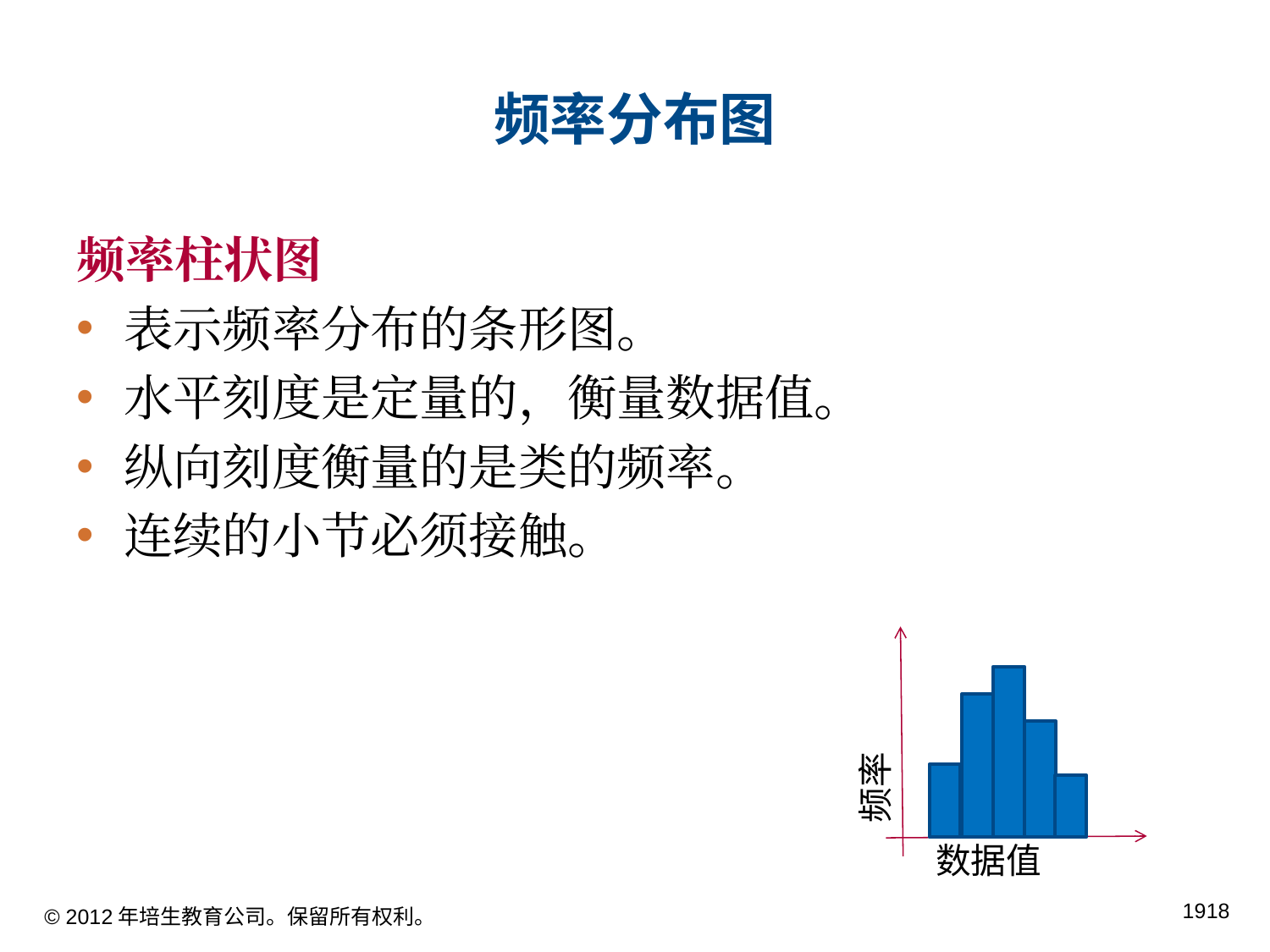

# 频率分布图
频率柱状图
表示频率分布的条形图。
水平刻度是定量的，衡量数据值。
纵向刻度衡量的是类的频率。
连续的小节必须接触。

频率

数据值
© 2012年培生教育公司。保留所有权利。
1918